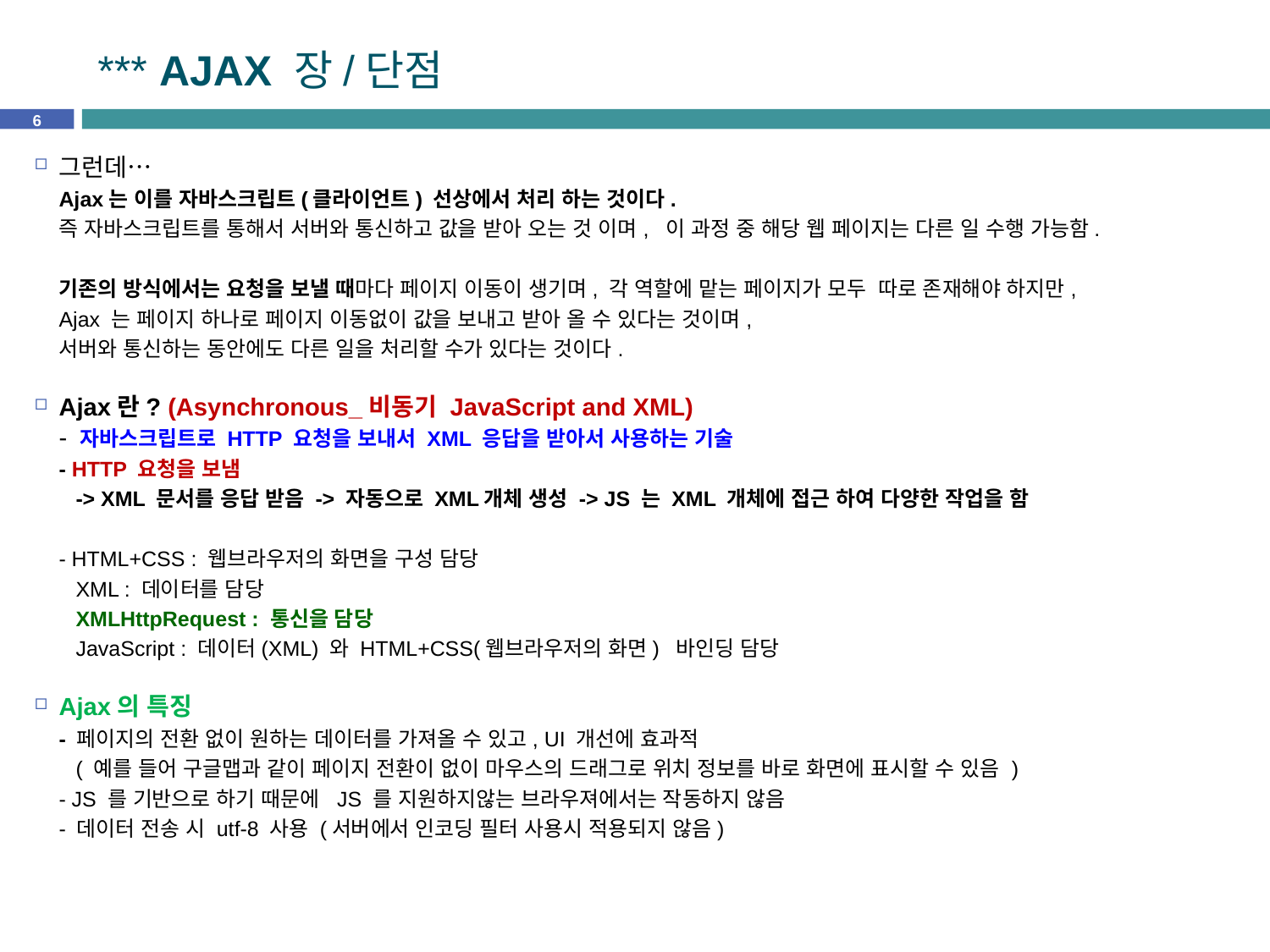

# *** AJAX 장/단점
6
그런데…
Ajax는 이를 자바스크립트(클라이언트) 선상에서 처리 하는 것이다.
즉 자바스크립트를 통해서 서버와 통신하고 값을 받아 오는 것 이며,  이 과정 중 해당 웹 페이지는 다른 일 수행 가능함.
기존의 방식에서는 요청을 보낼 때마다 페이지 이동이 생기며, 각 역할에 맡는 페이지가 모두  따로 존재해야 하지만,
Ajax 는 페이지 하나로 페이지 이동없이 값을 보내고 받아 올 수 있다는 것이며,
서버와 통신하는 동안에도 다른 일을 처리할 수가 있다는 것이다.

Ajax란? (Asynchronous_비동기 JavaScript and XML)
- 자바스크립트로 HTTP 요청을 보내서 XML 응답을 받아서 사용하는 기술
- HTTP 요청을 보냄
  -> XML 문서를 응답 받음 -> 자동으로 XML개체 생성 -> JS 는 XML 개체에 접근 하여 다양한 작업을 함
- HTML+CSS : 웹브라우저의 화면을 구성 담당
  XML : 데이터를 담당
  XMLHttpRequest : 통신을 담당
  JavaScript : 데이터(XML) 와 HTML+CSS(웹브라우저의 화면)  바인딩 담당

Ajax의 특징
- 페이지의 전환 없이 원하는 데이터를 가져올 수 있고, UI 개선에 효과적
  ( 예를 들어 구글맵과 같이 페이지 전환이 없이 마우스의 드래그로 위치 정보를 바로 화면에 표시할 수 있음 )
- JS 를 기반으로 하기 때문에  JS 를 지원하지않는 브라우져에서는 작동하지 않음
- 데이터 전송 시 utf-8 사용 (서버에서 인코딩 필터 사용시 적용되지 않음)